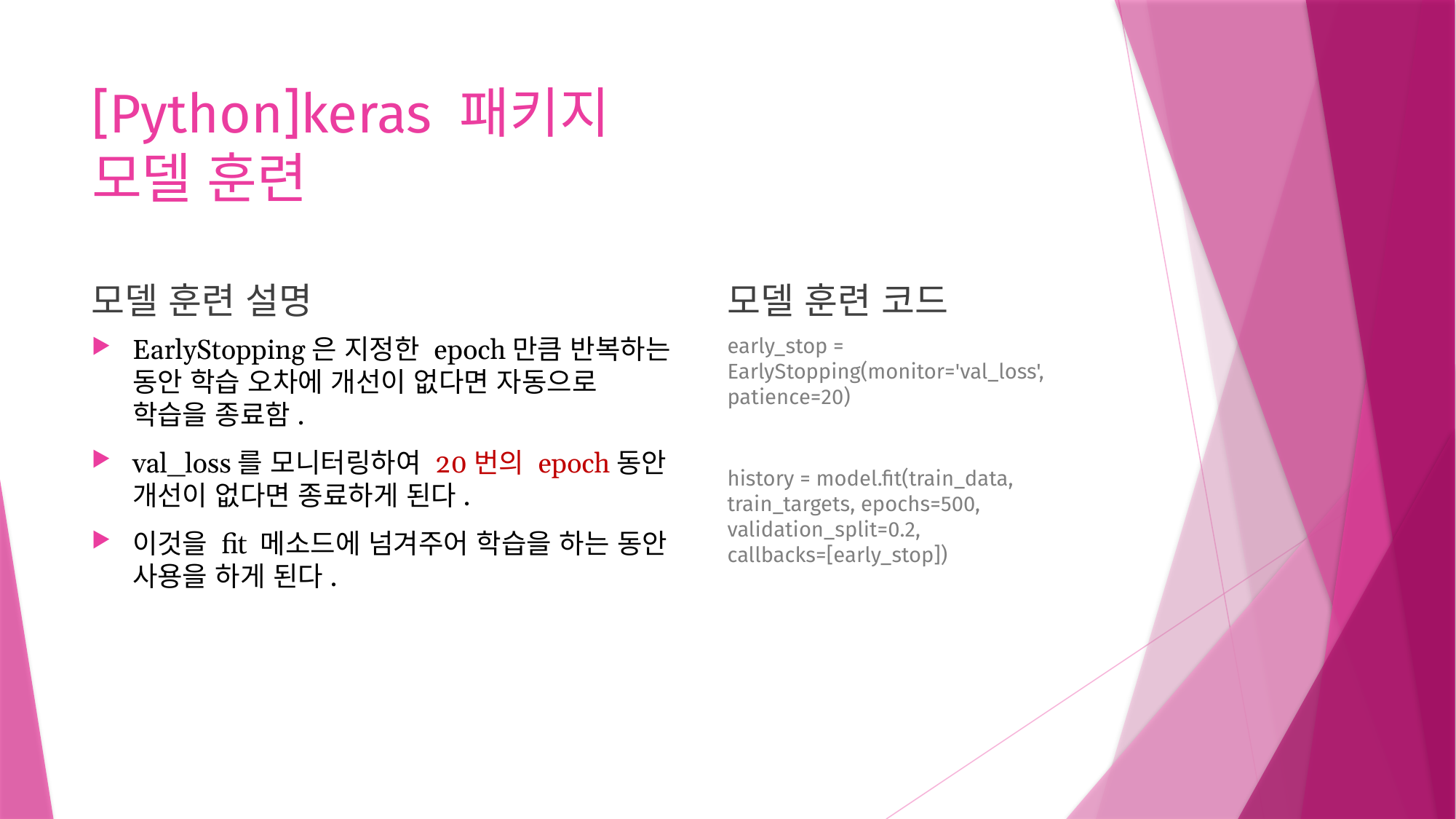

# [Python]keras 패키지 모델 훈련
모델 훈련 설명
모델 훈련 코드
EarlyStopping은 지정한 epoch만큼 반복하는 동안 학습 오차에 개선이 없다면 자동으로 학습을 종료함.
val_loss를 모니터링하여 20번의 epoch동안 개선이 없다면 종료하게 된다.
이것을 fit 메소드에 넘겨주어 학습을 하는 동안 사용을 하게 된다.
early_stop = EarlyStopping(monitor='val_loss', patience=20)

history = model.fit(train_data, train_targets, epochs=500, validation_split=0.2, callbacks=[early_stop])